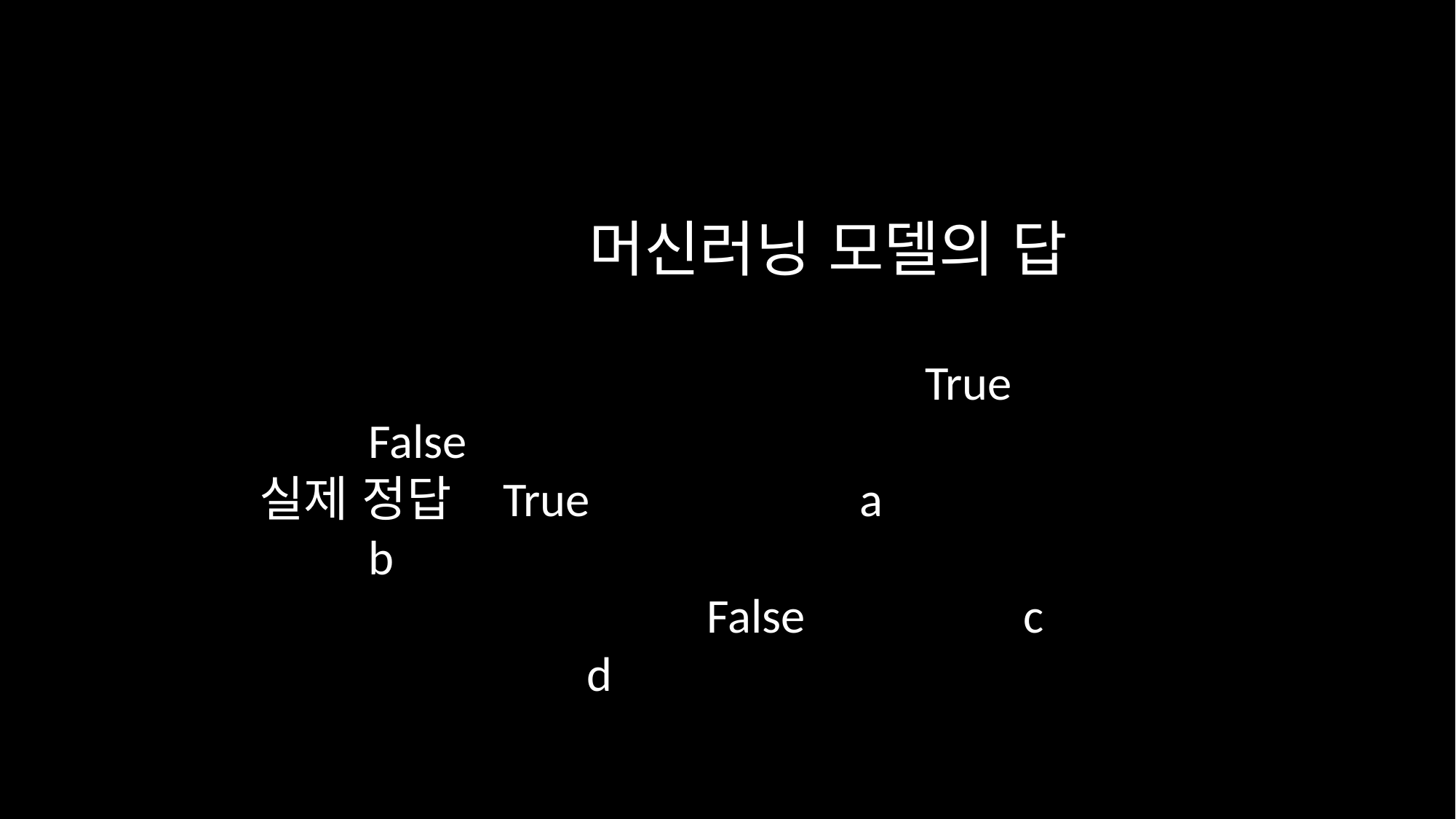

머신러닝 모델의 답
					           True				False
실제 정답	 True		     a					b
				 False		c					d